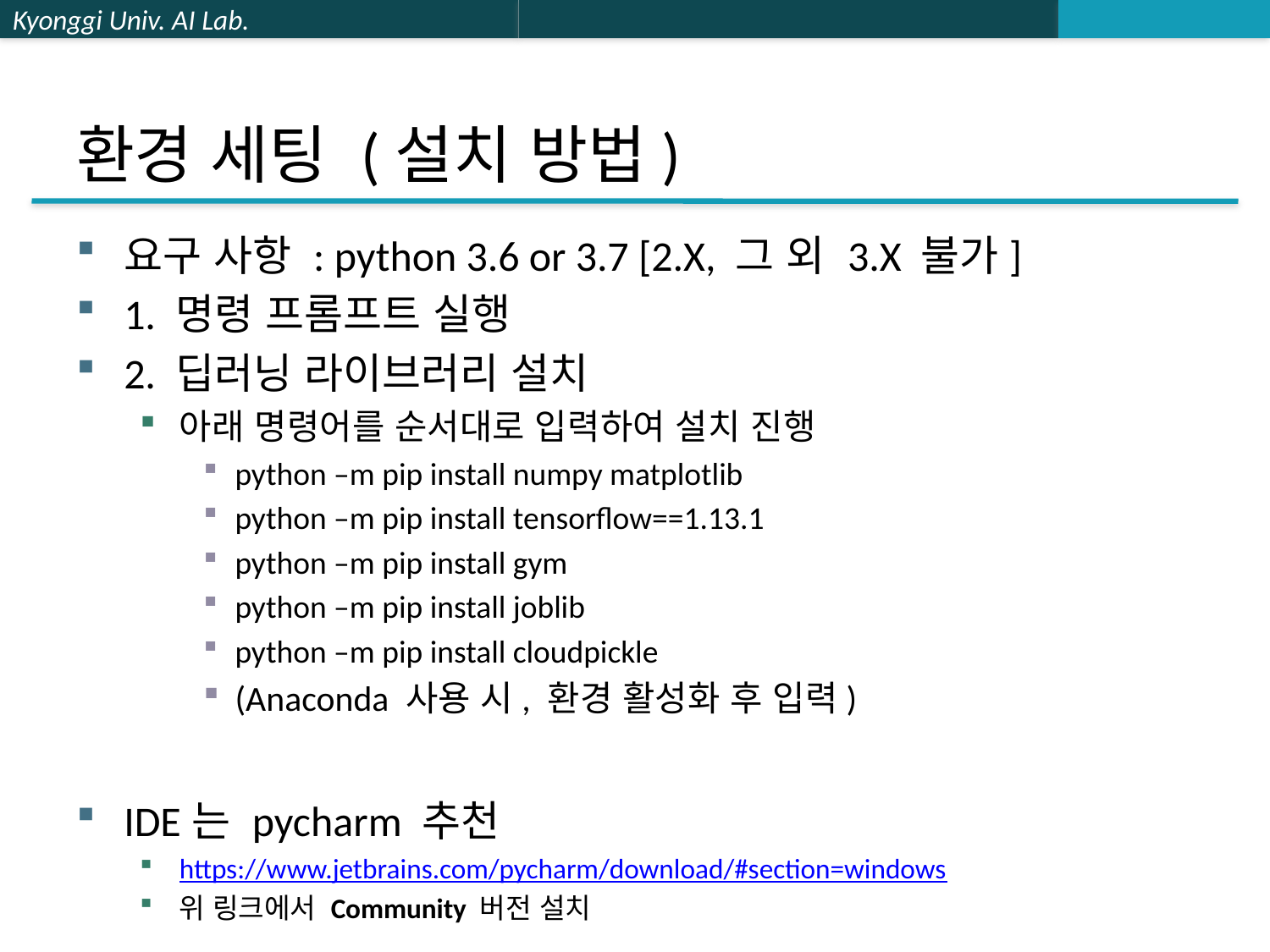

# 환경 세팅 (설치 방법)
요구 사항 : python 3.6 or 3.7 [2.X, 그 외 3.X 불가]
1. 명령 프롬프트 실행
2. 딥러닝 라이브러리 설치
아래 명령어를 순서대로 입력하여 설치 진행
python –m pip install numpy matplotlib
python –m pip install tensorflow==1.13.1
python –m pip install gym
python –m pip install joblib
python –m pip install cloudpickle
(Anaconda 사용 시, 환경 활성화 후 입력)

IDE는 pycharm 추천
https://www.jetbrains.com/pycharm/download/#section=windows
위 링크에서 Community 버전 설치